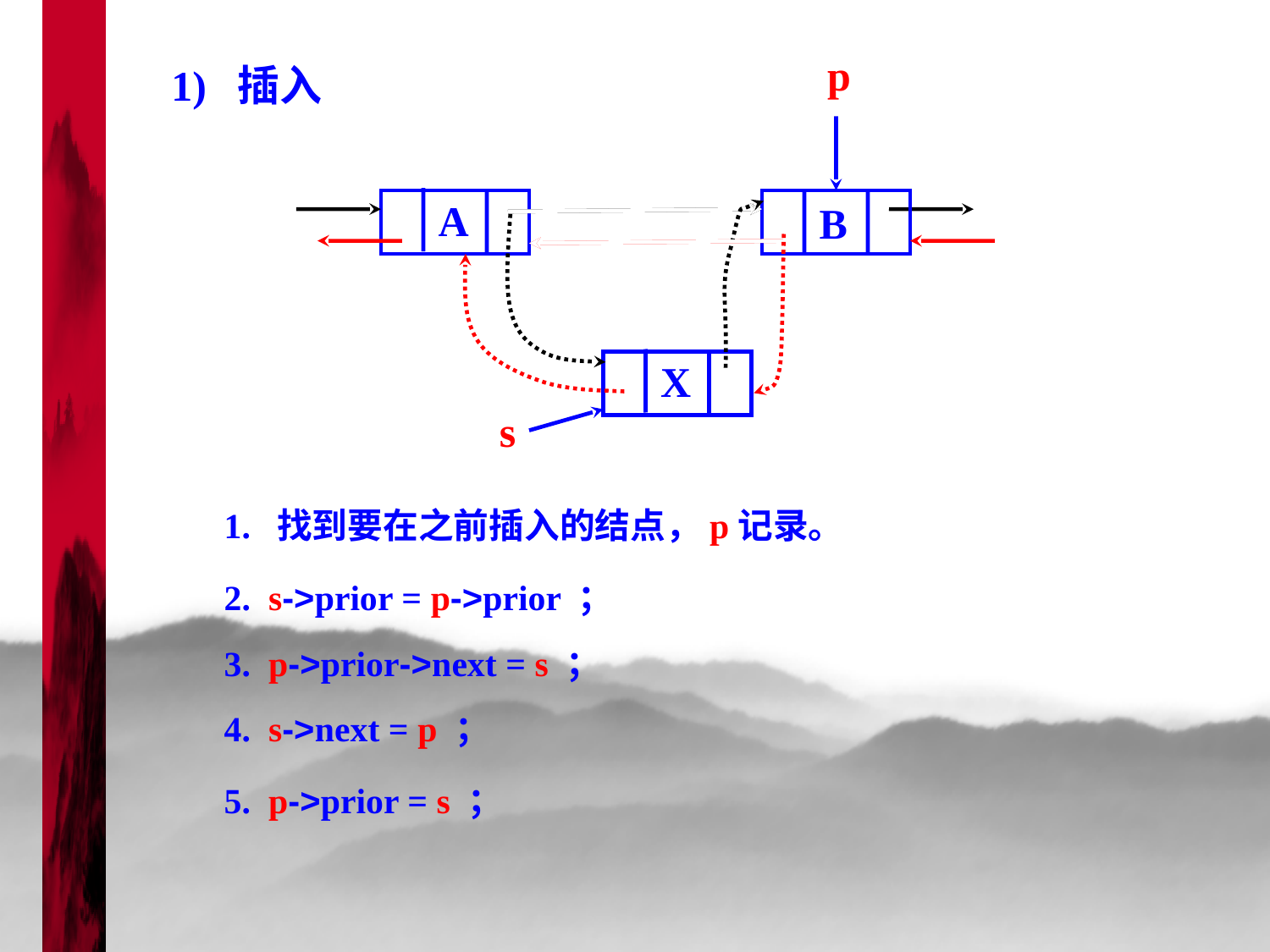

p

1)  插入

A

B

X

s

1.  找到要在之前插入的结点，p记录。
2.  s->prior = p->prior ；

3.  p->prior->next = s ；
4.  s->next = p ；
5.  p->prior = s ；